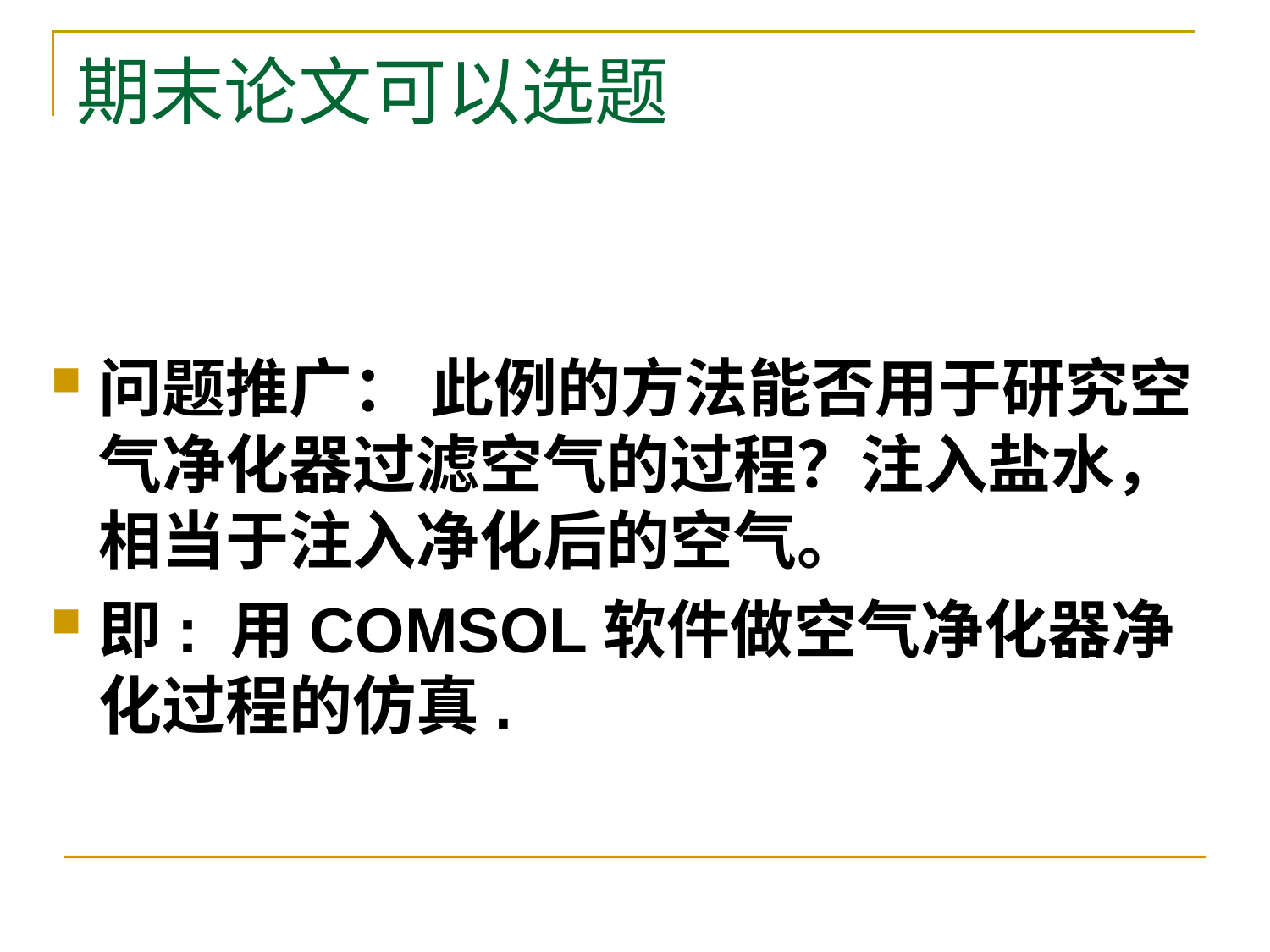

# 期末论文可以选题
问题推广： 此例的方法能否用于研究空气净化器过滤空气的过程？注入盐水，相当于注入净化后的空气。
即: 用COMSOL软件做空气净化器净化过程的仿真.